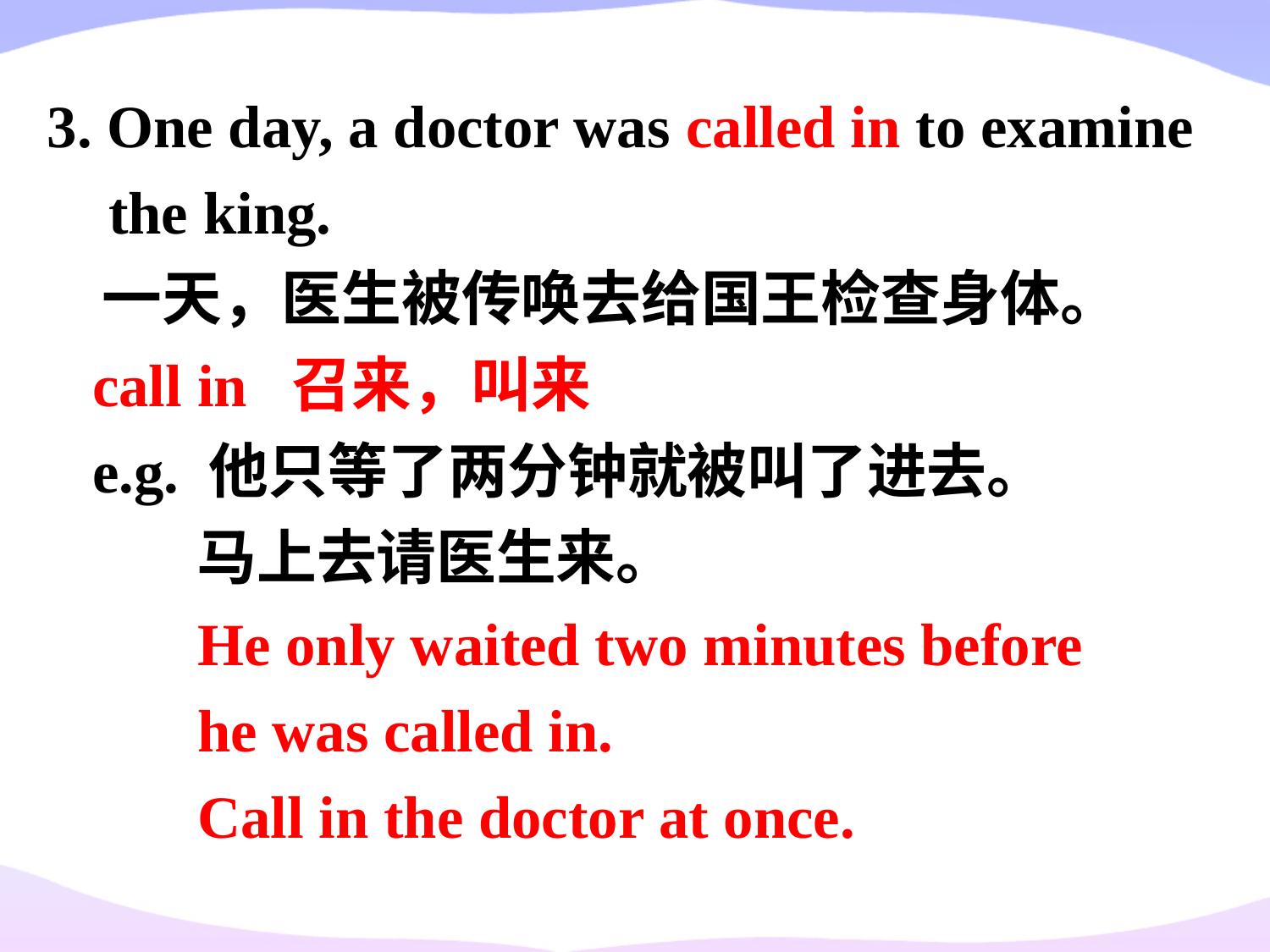

3. One day, a doctor was called in to examine the king.
   一天，医生被传唤去给国王检查身体。
   call in  召来，叫来
   e.g. 他只等了两分钟就被叫了进去。
          马上去请医生来。
          He only waited two minutes before
          he was called in.
          Call in the doctor at once.